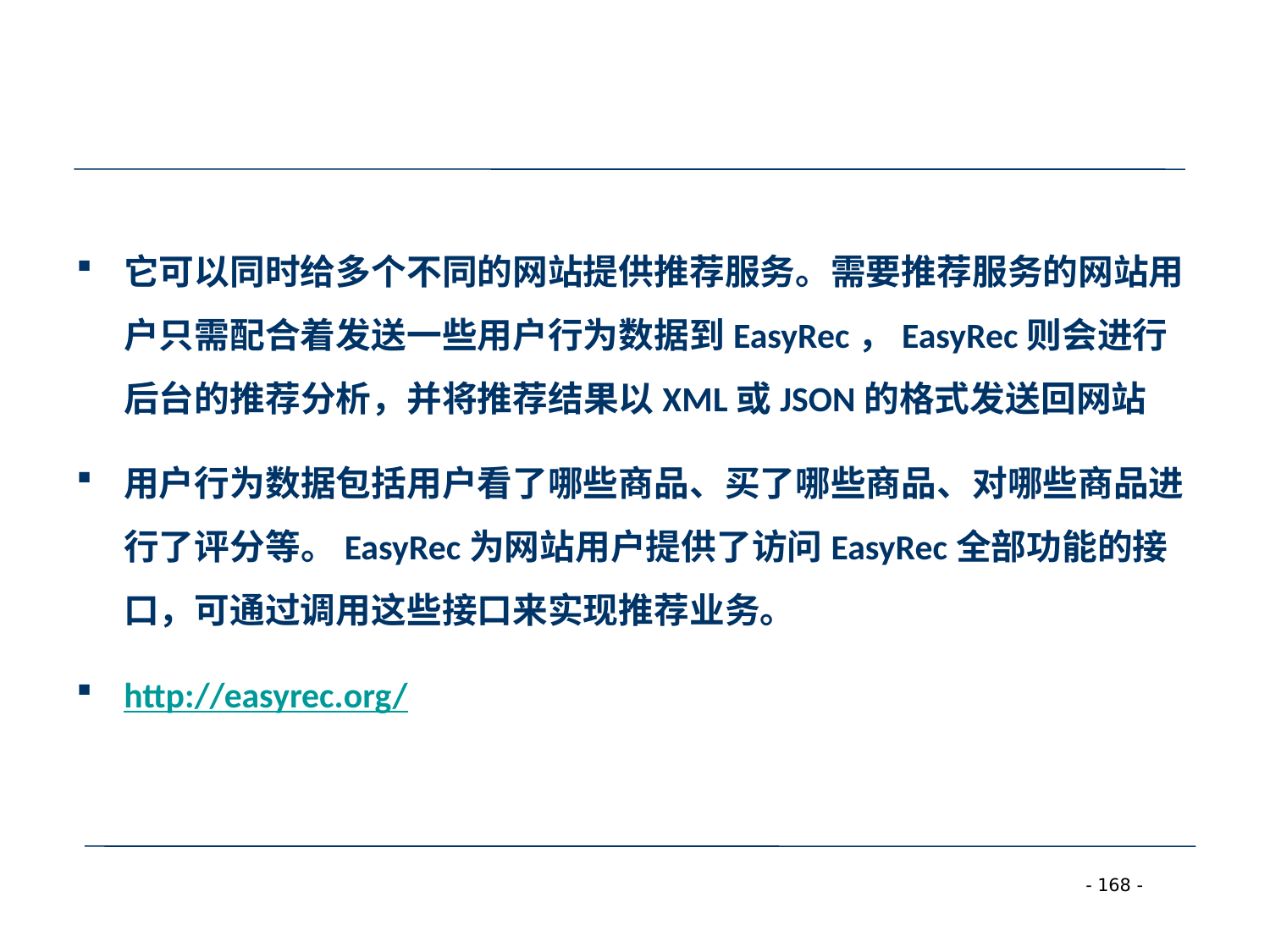

#
它可以同时给多个不同的网站提供推荐服务。需要推荐服务的网站用户只需配合着发送一些用户行为数据到EasyRec，EasyRec则会进行后台的推荐分析，并将推荐结果以XML或JSON的格式发送回网站
用户行为数据包括用户看了哪些商品、买了哪些商品、对哪些商品进行了评分等。EasyRec为网站用户提供了访问EasyRec全部功能的接口，可通过调用这些接口来实现推荐业务。
http://easyrec.org/